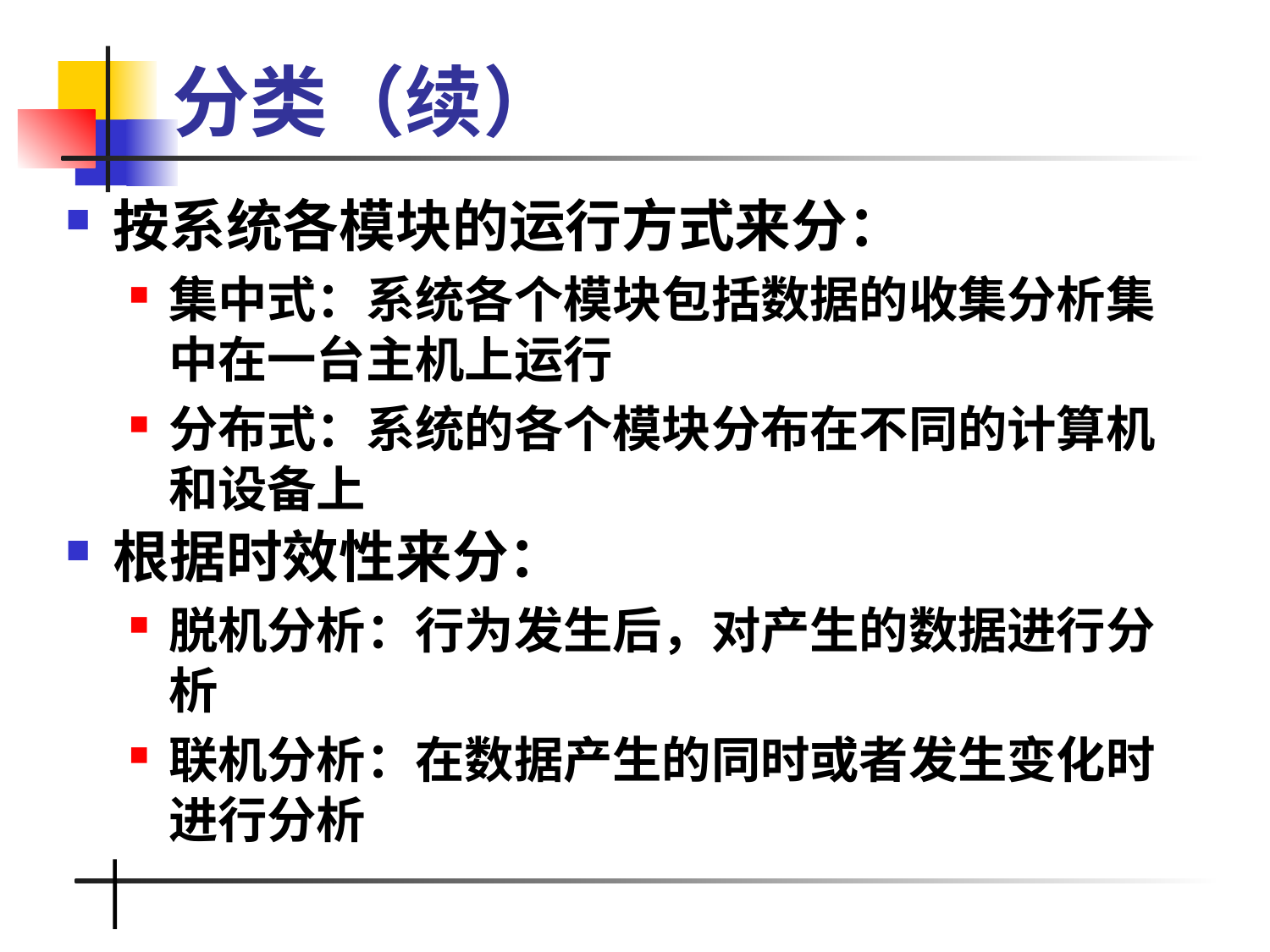

# 分类（续）
按系统各模块的运行方式来分：
集中式：系统各个模块包括数据的收集分析集中在一台主机上运行
分布式：系统的各个模块分布在不同的计算机和设备上
根据时效性来分：
脱机分析：行为发生后，对产生的数据进行分析
联机分析：在数据产生的同时或者发生变化时进行分析